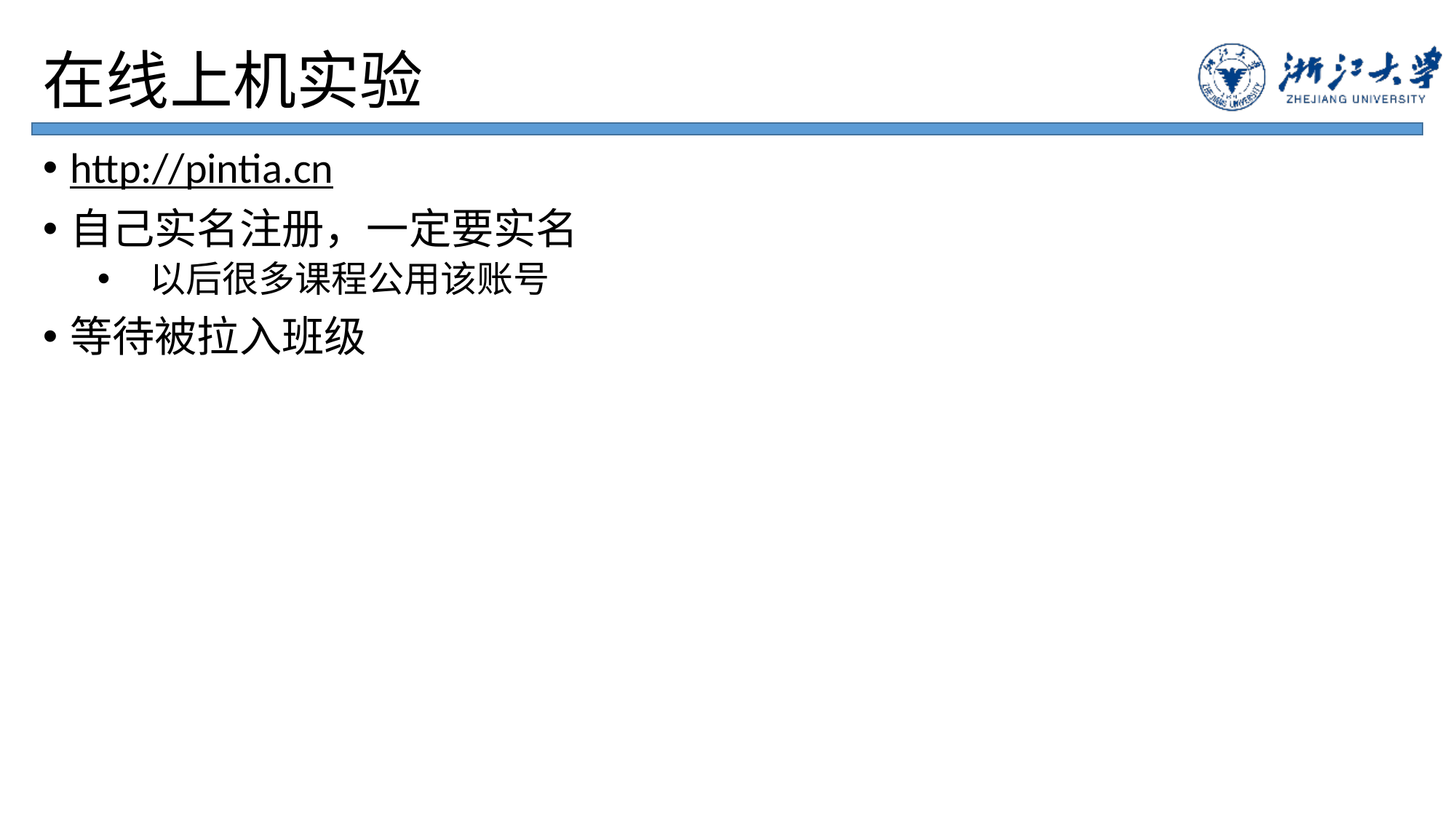

# 在线上机实验
http://pintia.cn
自己实名注册，一定要实名
  以后很多课程公用该账号
等待被拉入班级